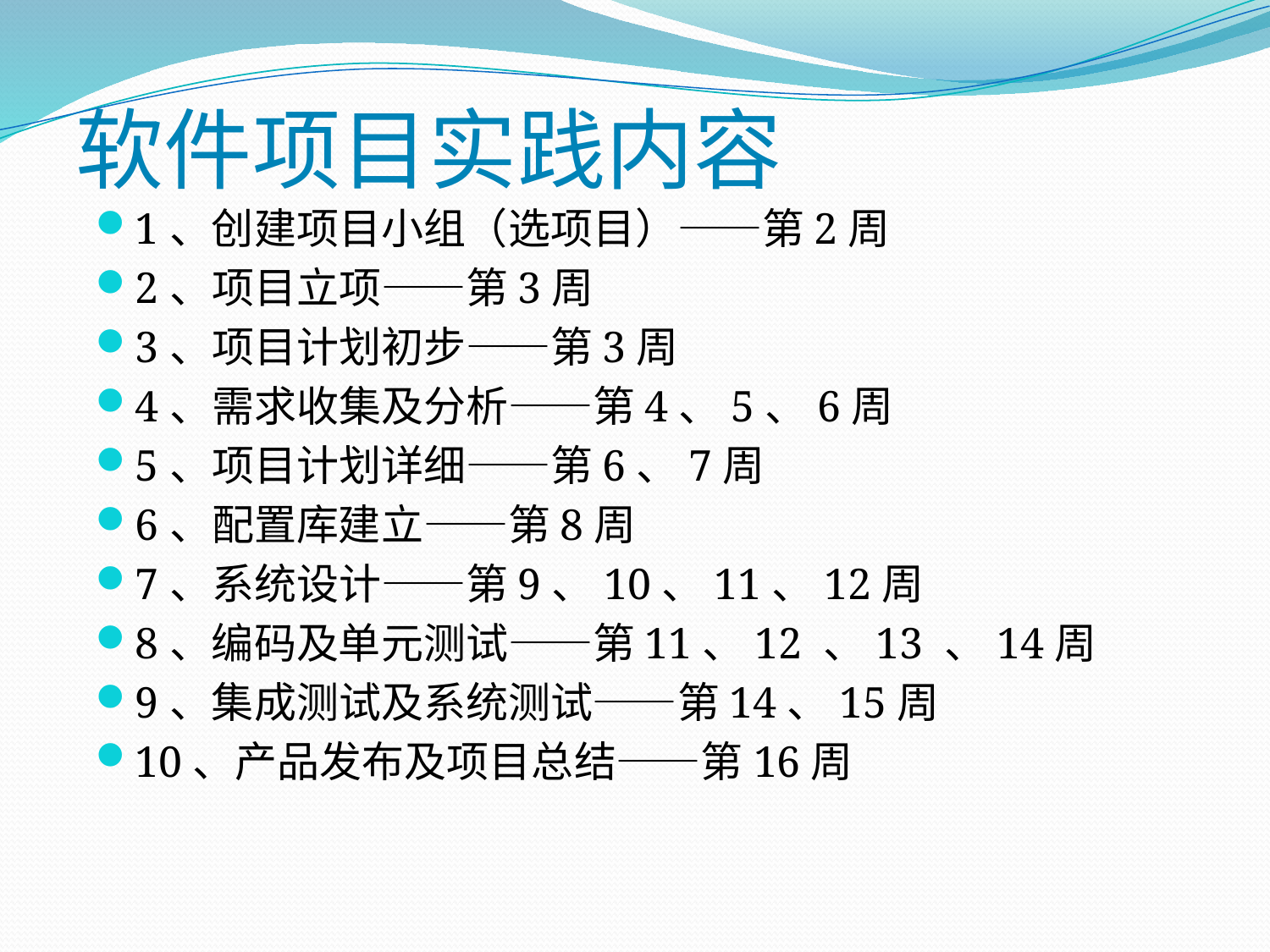

# 软件项目实践内容
1、创建项目小组（选项目）——第2周
2、项目立项——第3周
3、项目计划初步——第3周
4、需求收集及分析——第4、5、6周
5、项目计划详细——第6、7周
6、配置库建立——第8周
7、系统设计——第9、10、11、12周
8、编码及单元测试——第11、12 、13 、14周
9、集成测试及系统测试——第14、15周
10、产品发布及项目总结——第16周